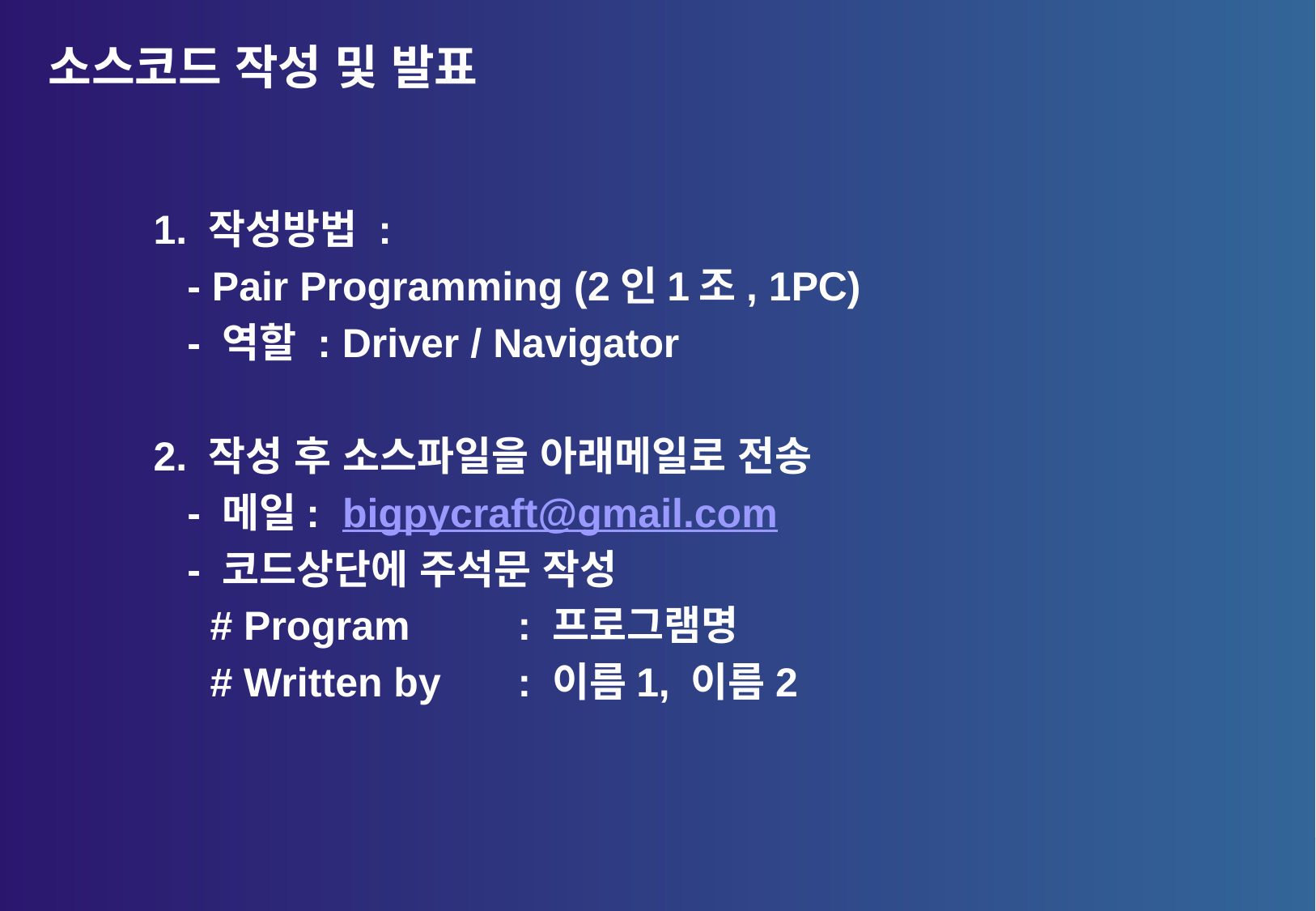

# 소스코드 작성 및 발표
1. 작성방법 :
   - Pair Programming (2인1조, 1PC)
   - 역할 : Driver / Navigator

2. 작성 후 소스파일을 아래메일로 전송
   - 메일:  bigpycraft@gmail.com
   - 코드상단에 주석문 작성
     # Program	: 프로그램명
     # Written by 	: 이름1, 이름2